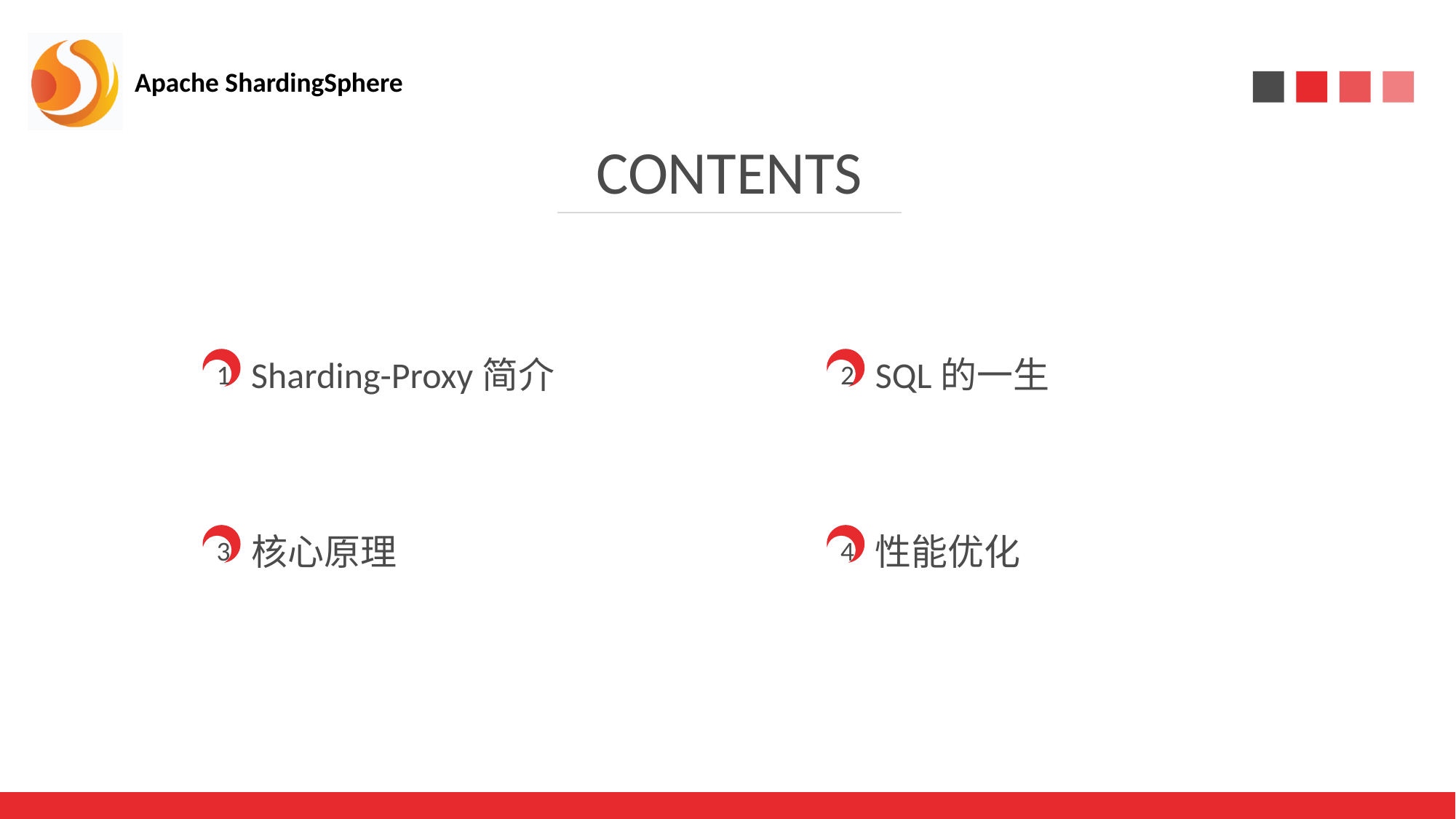

CONTENTS
Sharding-Proxy简介
SQL的一生

1

2
核心原理
性能优化

3

4